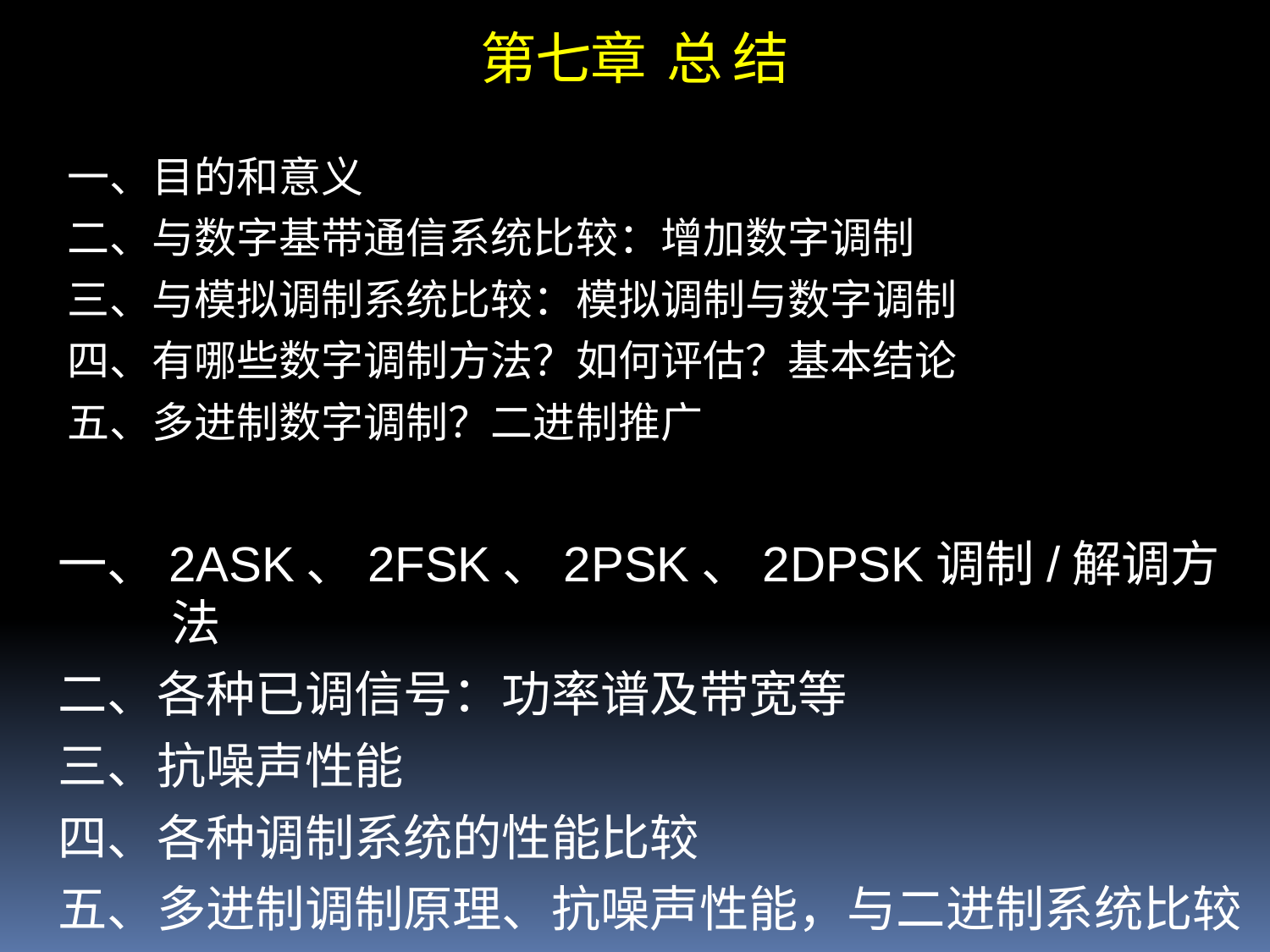

# 第七章  总 结
一、目的和意义
二、与数字基带通信系统比较：增加数字调制
三、与模拟调制系统比较：模拟调制与数字调制
四、有哪些数字调制方法？如何评估？基本结论
五、多进制数字调制？二进制推广
一、2ASK、2FSK、2PSK、2DPSK调制/解调方法
二、各种已调信号：功率谱及带宽等
三、抗噪声性能
四、各种调制系统的性能比较
五、多进制调制原理、抗噪声性能，与二进制系统比较